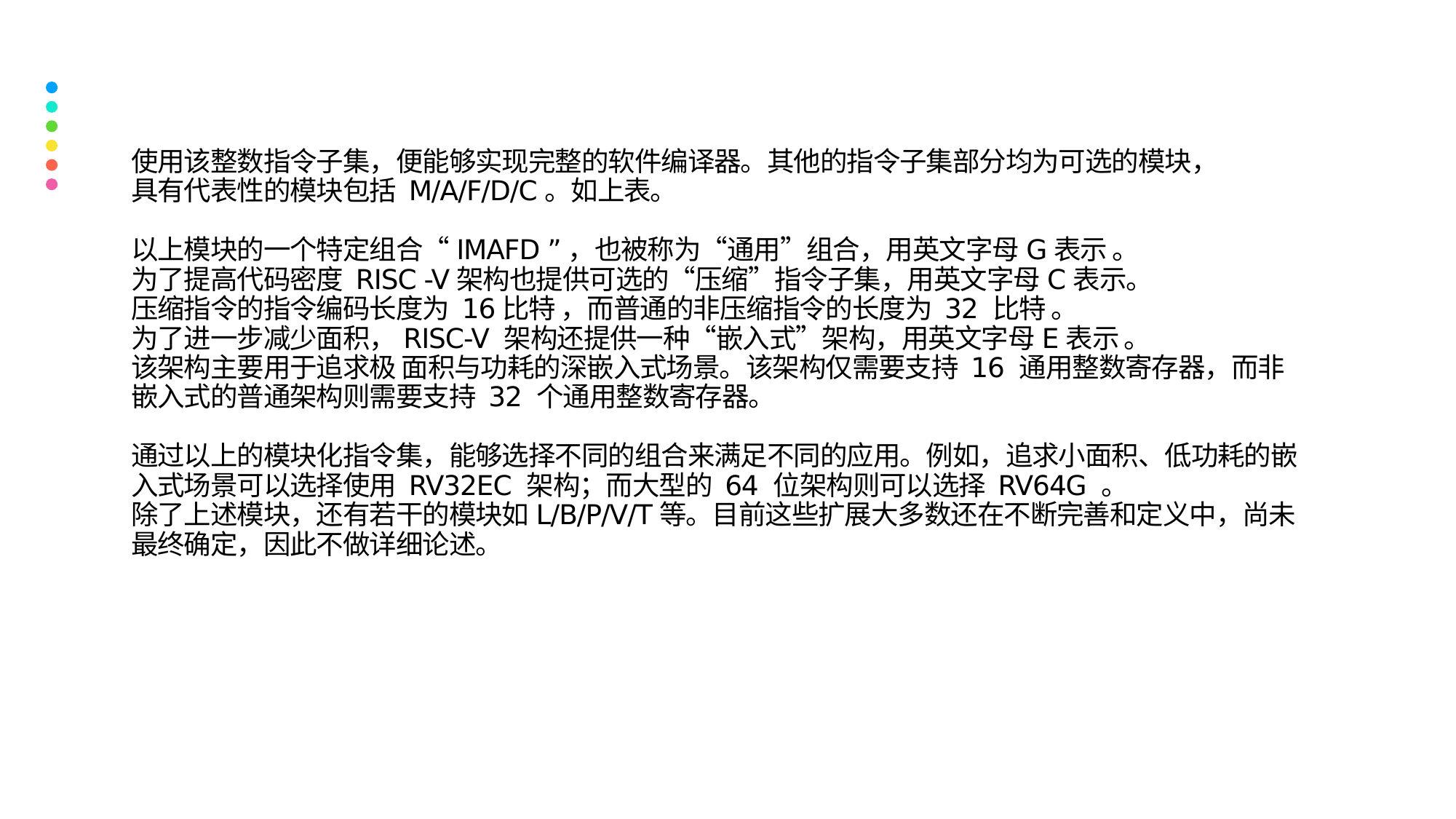

# 使用该整数指令子集，便能够实现完整的软件编译器。其他的指令子集部分均为可选的模块， 具有代表性的模块包括 M/A/F/D/C。如上表。 以上模块的一个特定组合“IMAFD ”，也被称为“通用”组合，用英文字母G表示 。 为了提高代码密度 RISC -V架构也提供可选的“压缩”指令子集，用英文字母C表示。 压缩指令的指令编码长度为 16比特 ，而普通的非压缩指令的长度为 32 比特 。 为了进一步减少面积，RISC-V 架构还提供一种“嵌入式”架构，用英文字母E表示 。 该架构主要用于追求极 面积与功耗的深嵌入式场景。该架构仅需要支持 16 通用整数寄存器，而非嵌入式的普通架构则需要支持 32 个通用整数寄存器。 通过以上的模块化指令集，能够选择不同的组合来满足不同的应用。例如，追求小面积、低功耗的嵌入式场景可以选择使用 RV32EC 架构；而大型的 64 位架构则可以选择 RV64G 。 除了上述模块，还有若干的模块如L/B/P/V/T等。目前这些扩展大多数还在不断完善和定义中，尚未最终确定，因此不做详细论述。